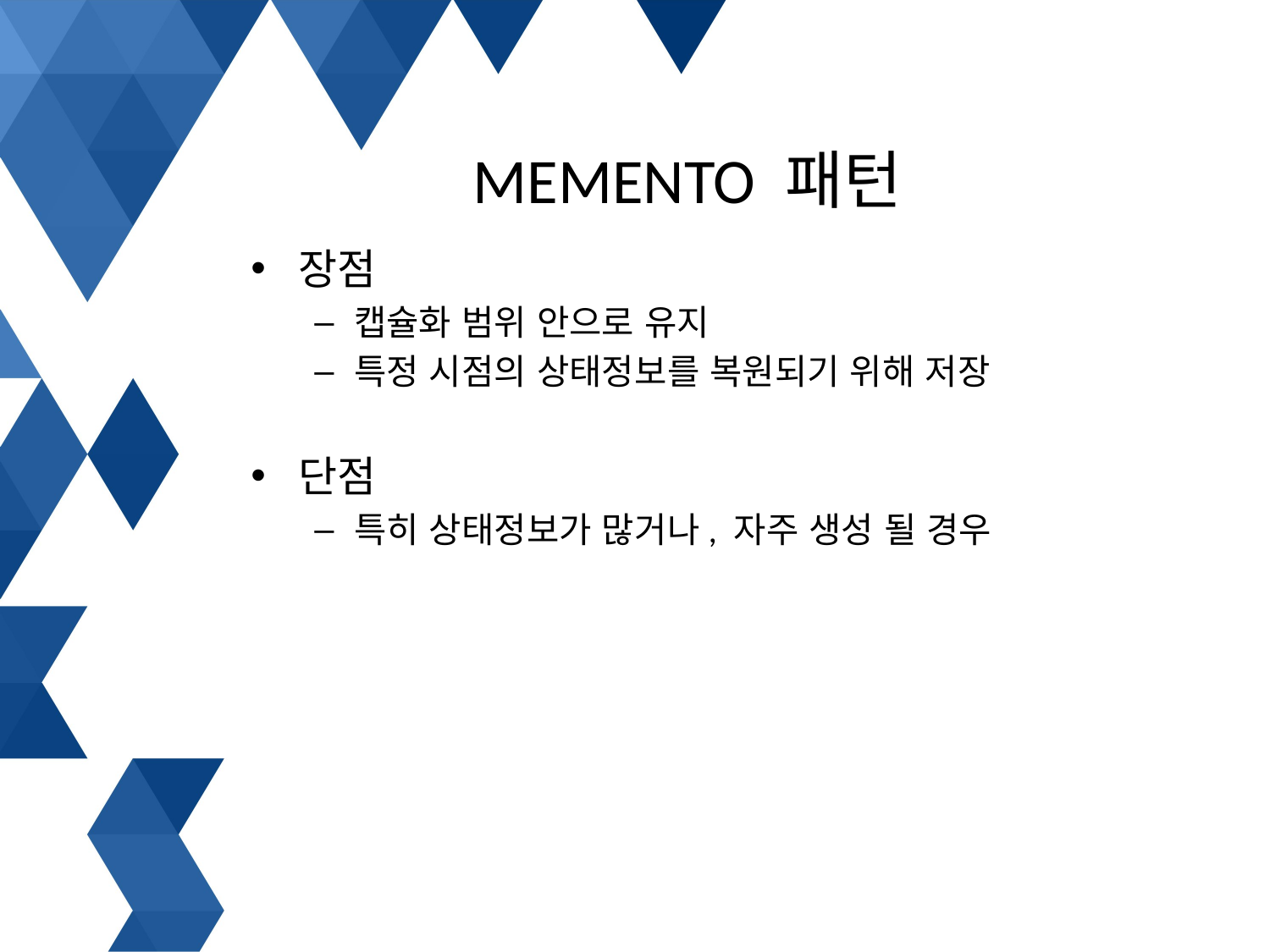

# Memento 패턴
장점
캡슐화 범위 안으로 유지
특정 시점의 상태정보를 복원되기 위해 저장

단점
특히 상태정보가 많거나, 자주 생성 될 경우